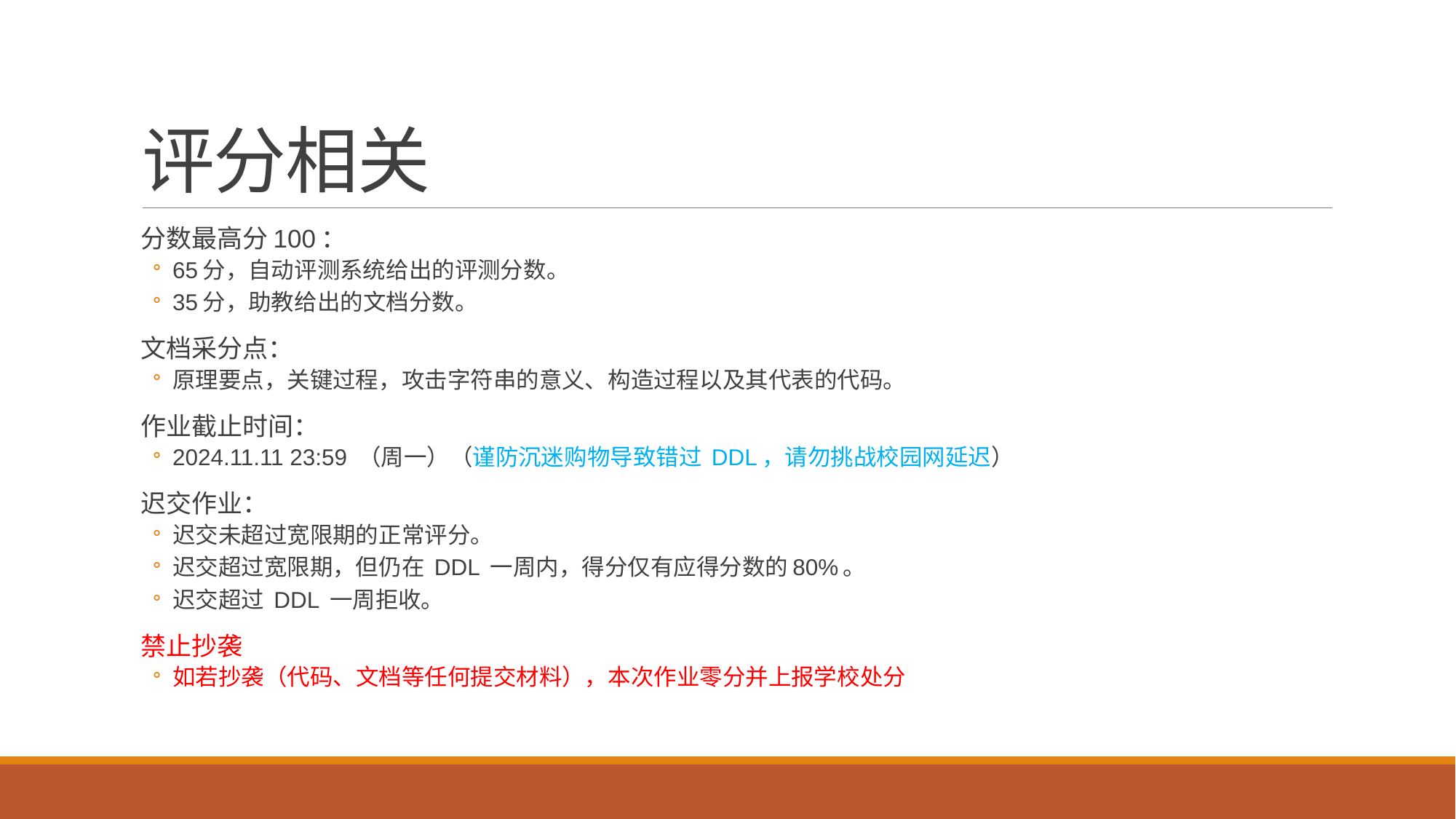

# 评分相关
分数最高分100：
65分，自动评测系统给出的评测分数。
35分，助教给出的文档分数。
文档采分点：
原理要点，关键过程，攻击字符串的意义、构造过程以及其代表的代码。
作业截止时间：
2024.11.11 23:59 （周一）（谨防沉迷购物导致错过 DDL，请勿挑战校园网延迟）
迟交作业：
迟交未超过宽限期的正常评分。
迟交超过宽限期，但仍在 DDL 一周内，得分仅有应得分数的80%。
迟交超过 DDL 一周拒收。
禁止抄袭
如若抄袭（代码、文档等任何提交材料），本次作业零分并上报学校处分